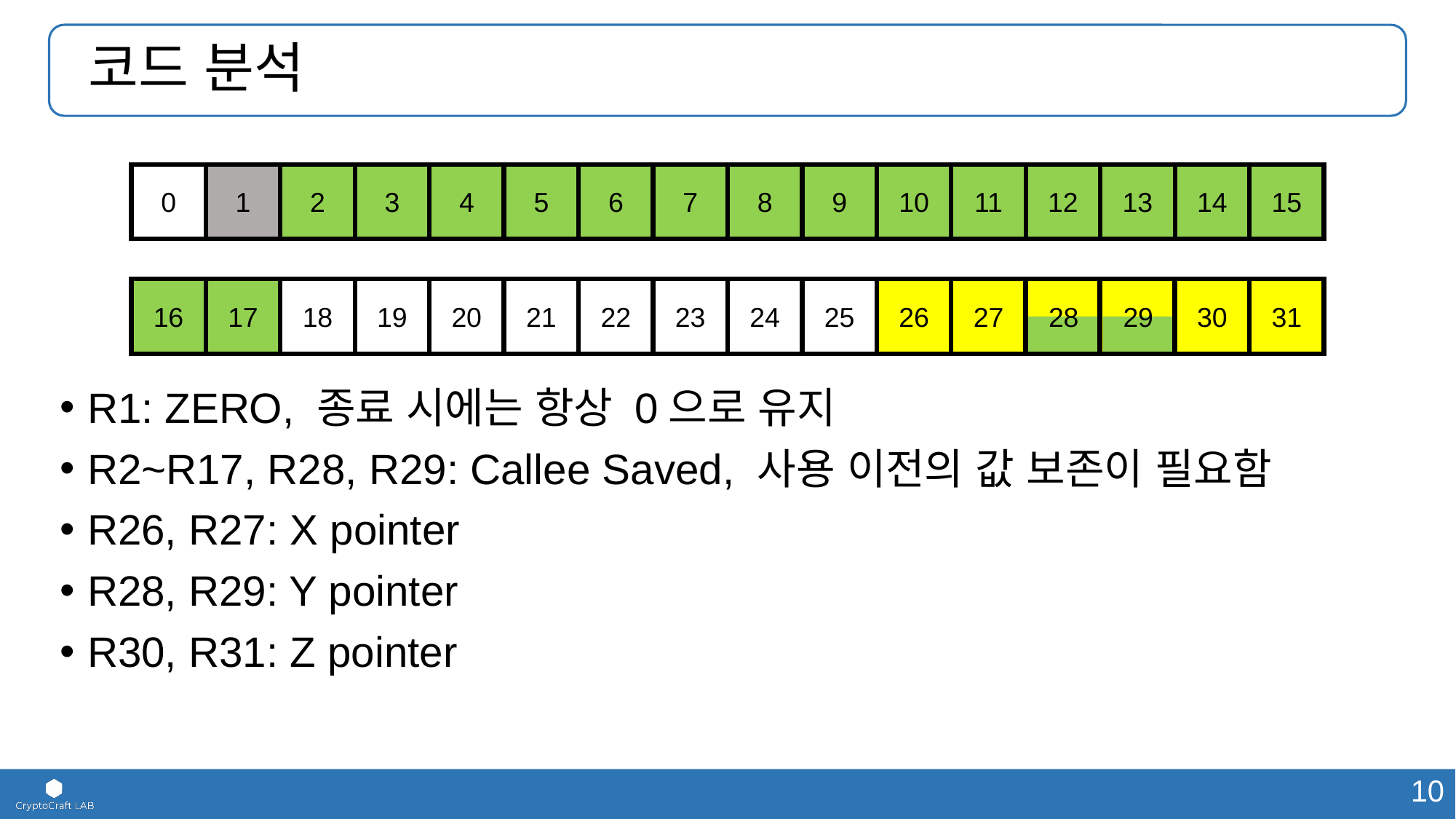

# 코드 분석
8
9
10
11
12
13
14
15
0
1
2
3
4
5
6
7
24
25
26
27

28

29

30
31
16
17
18
19
20
21
22
23
R1: ZERO, 종료 시에는 항상 0으로 유지
R2~R17, R28, R29: Callee Saved, 사용 이전의 값 보존이 필요함
R26, R27: X pointer
R28, R29: Y pointer
R30, R31: Z pointer